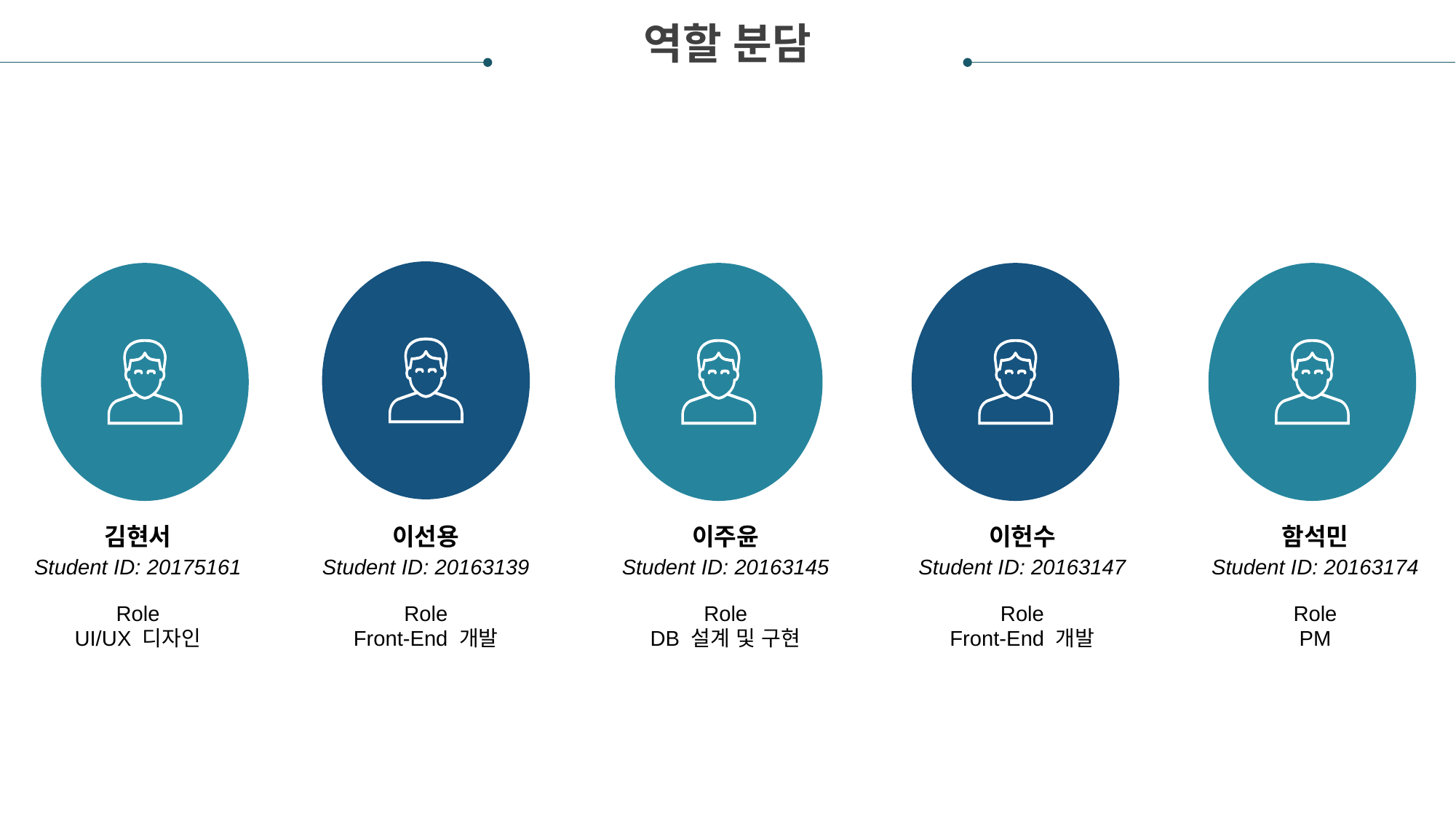

역할 분담

이선용
Student ID: 20163139
Role
Front-End 개발

김현서
Student ID: 20175161
Role
UI/UX 디자인

이주윤
Student ID: 20163145
Role
DB 설계 및 구현
이헌수
Student ID: 20163147
Role
Front-End 개발
함석민
Student ID: 20163174
Role
PM